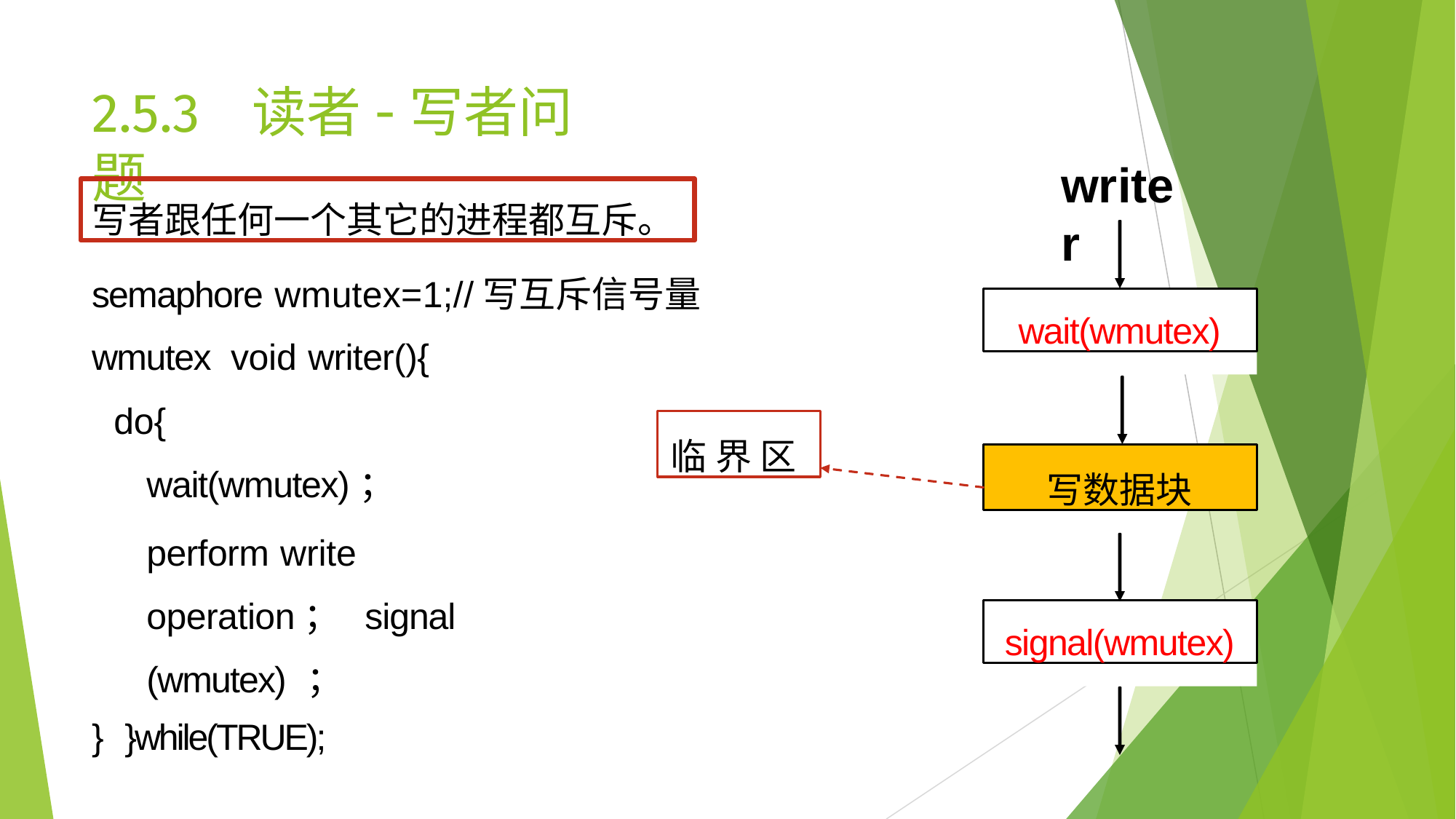

# 2.5.3	读者-写者问题
writer
写者跟任何一个其它的进程都互斥。

semaphore wmutex=1;//写互斥信号量wmutex  void writer(){

wait(wmutex)
do{
wait(wmutex)；
perform write operation；  signal (wmutex) ；
}while(TRUE);
临 界 区
写数据块

signal(wmutex)
}